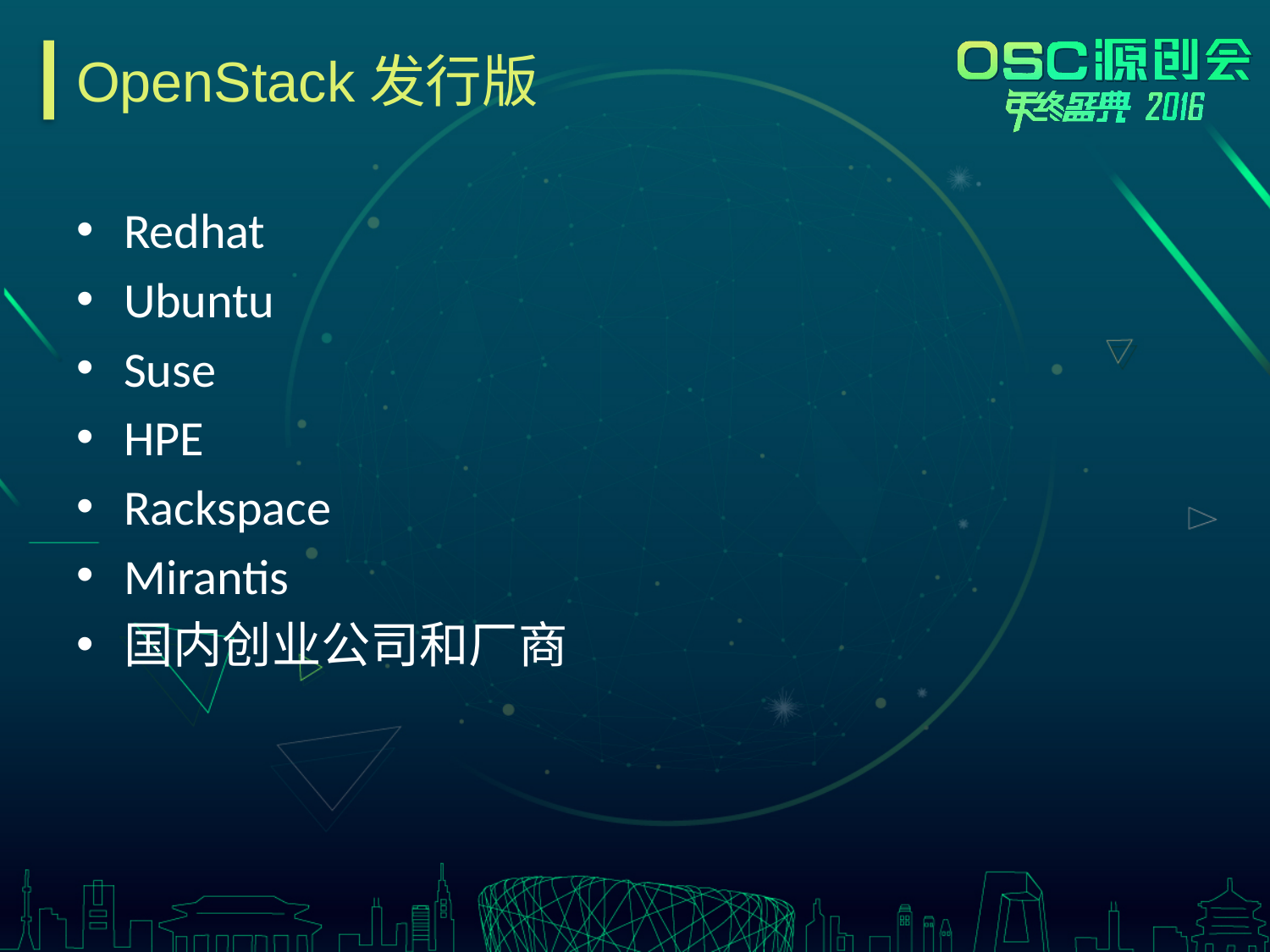

# OpenStack发行版
Redhat
Ubuntu
Suse
HPE
Rackspace
Mirantis
国内创业公司和厂商